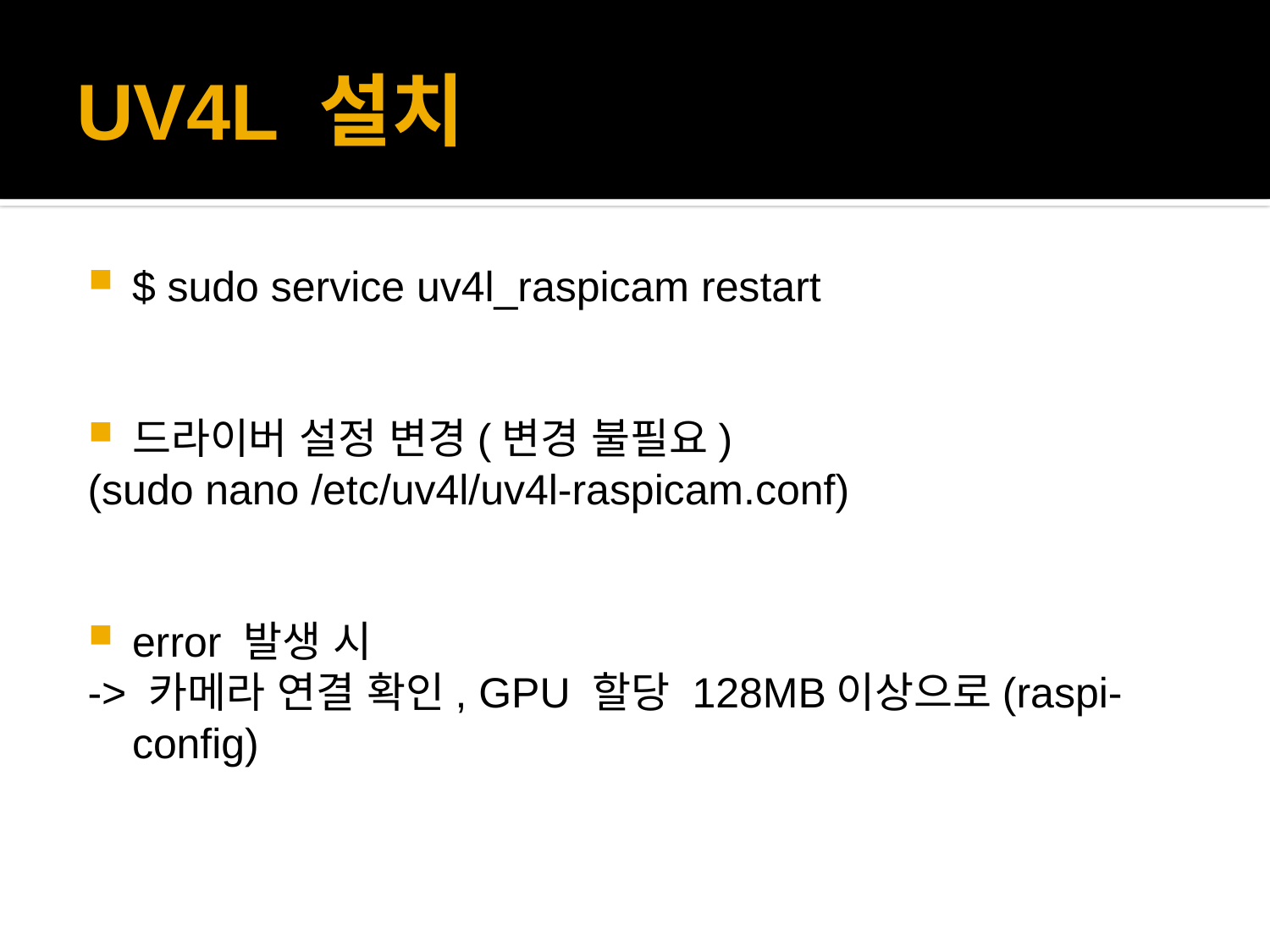

# UV4L 설치
$ sudo service uv4l_raspicam restart

드라이버 설정 변경(변경 불필요)
(sudo nano /etc/uv4l/uv4l-raspicam.conf)

error 발생 시
-> 카메라 연결 확인, GPU 할당 128MB이상으로(raspi-config)